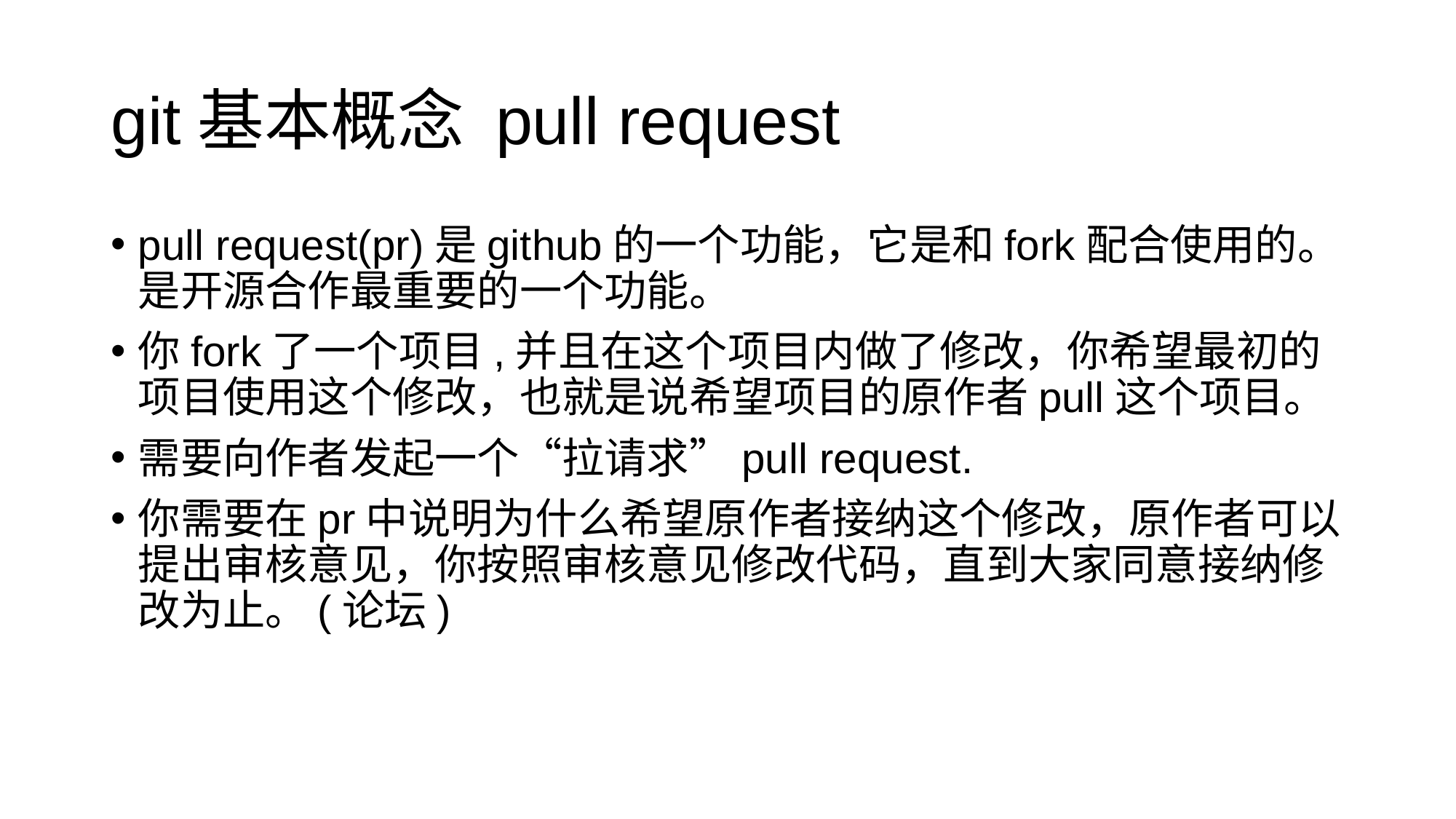

# git基本概念 pull request
pull request(pr)是github的一个功能，它是和fork配合使用的。是开源合作最重要的一个功能。
你fork了一个项目,并且在这个项目内做了修改，你希望最初的项目使用这个修改，也就是说希望项目的原作者pull这个项目。
需要向作者发起一个“拉请求”pull request.
你需要在pr中说明为什么希望原作者接纳这个修改，原作者可以提出审核意见，你按照审核意见修改代码，直到大家同意接纳修改为止。(论坛)